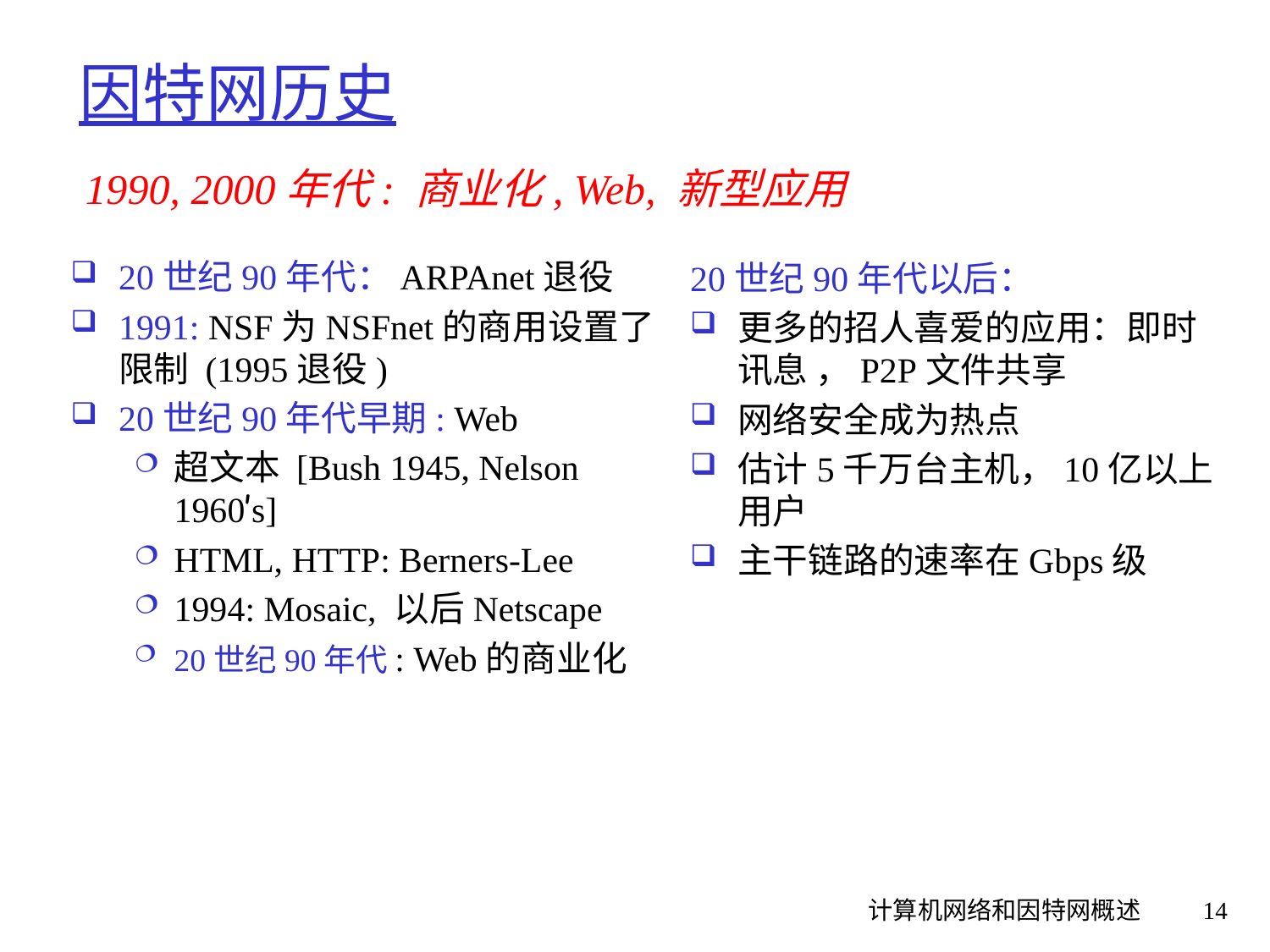

# 因特网历史
1990, 2000年代: 商业化, Web, 新型应用
20世纪90年代：ARPAnet退役
1991: NSF为NSFnet的商用设置了限制 (1995退役)
20世纪90年代早期: Web
超文本 [Bush 1945, Nelson 1960’s]
HTML, HTTP: Berners-Lee
1994: Mosaic, 以后Netscape
20世纪90年代: Web的商业化

20世纪90年代以后：
更多的招人喜爱的应用：即时讯息 ，P2P文件共享
网络安全成为热点
估计5千万台主机，10亿以上用户
主干链路的速率在Gbps级

计算机网络和因特网概述
14